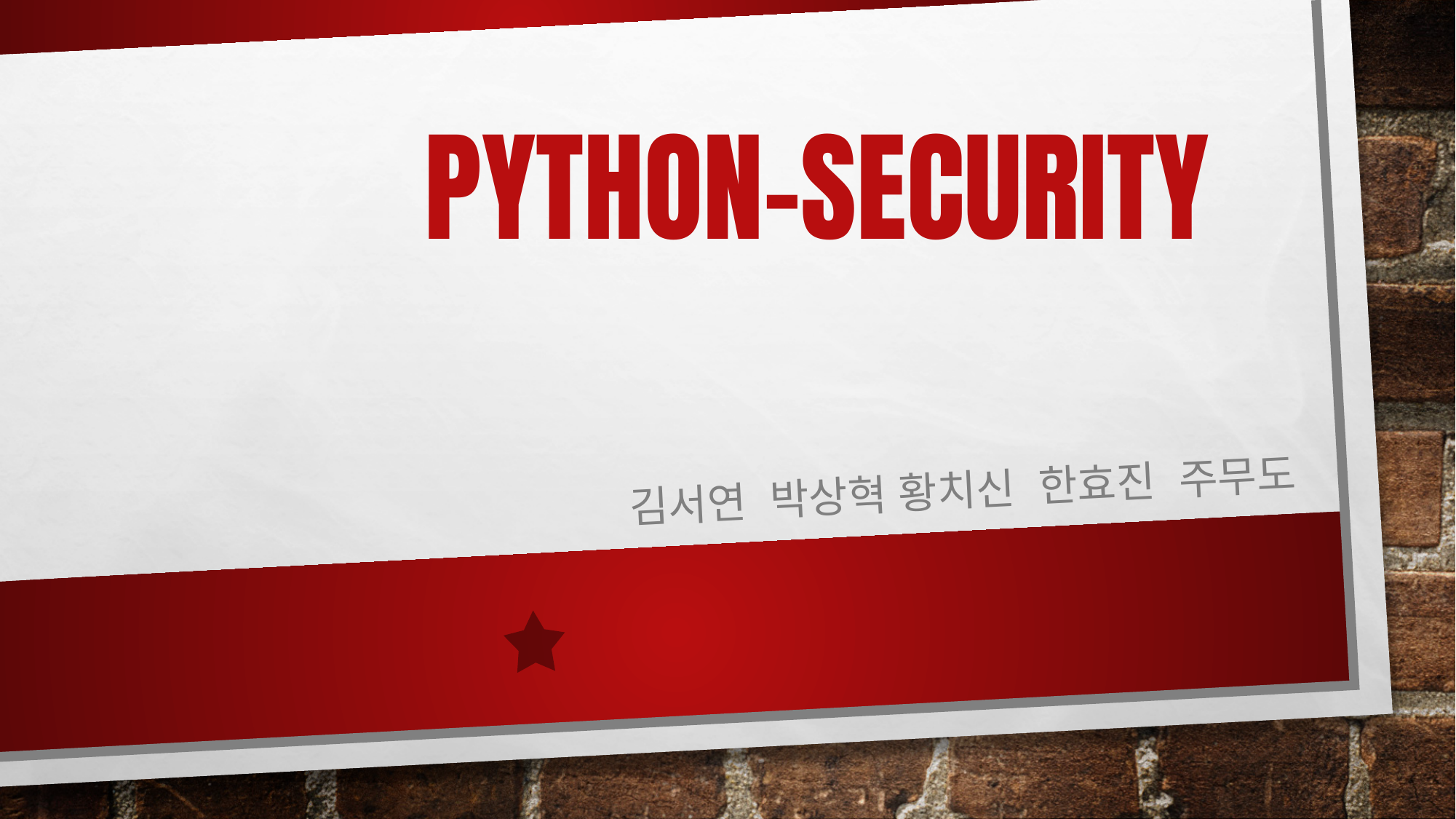

# Python-security
김서연  박상혁 황치신  한효진  주무도